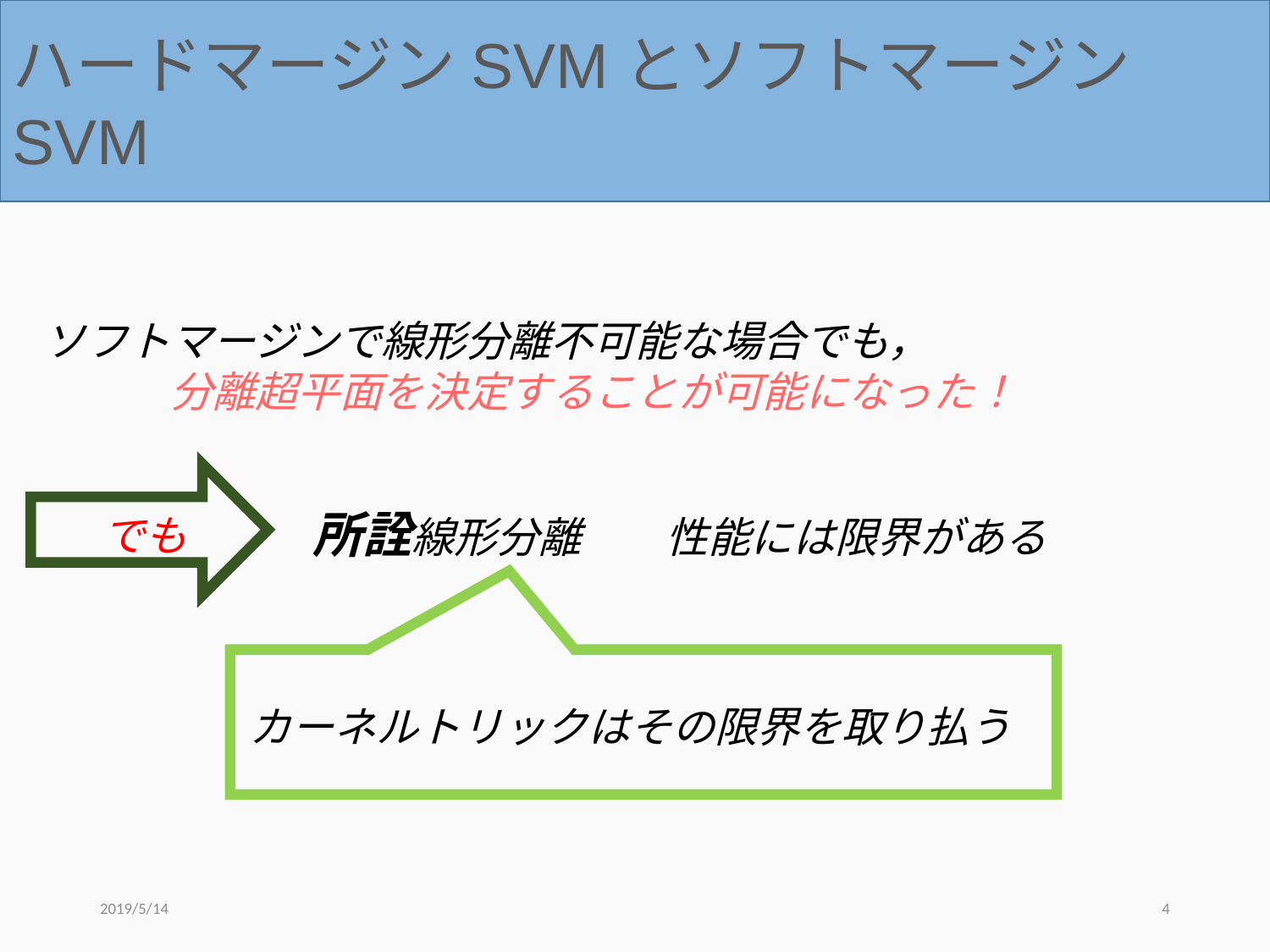

ハードマージンSVMとソフトマージンSVM
ソフトマージンで線形分離不可能な場合でも，
	分離超平面を決定することが可能になった！

所詮線形分離　　性能には限界がある
でも

カーネルトリックはその限界を取り払う
2019/5/14
4